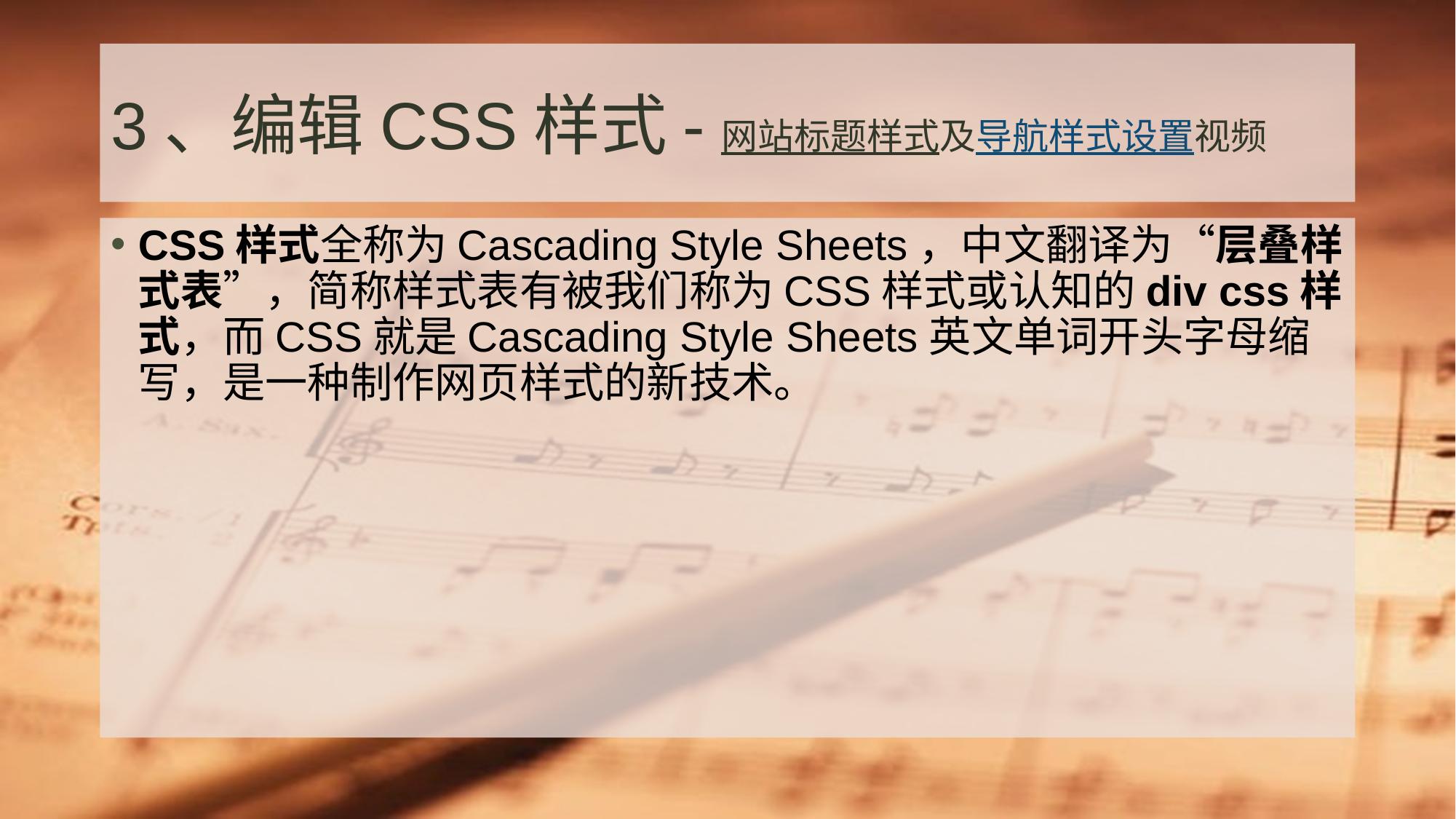

# 3、编辑CSS样式-网站标题样式及导航样式设置视频
CSS样式全称为Cascading Style Sheets，中文翻译为“层叠样式表”，简称样式表有被我们称为CSS样式或认知的div css样式，而CSS就是Cascading Style Sheets英文单词开头字母缩写，是一种制作网页样式的新技术。